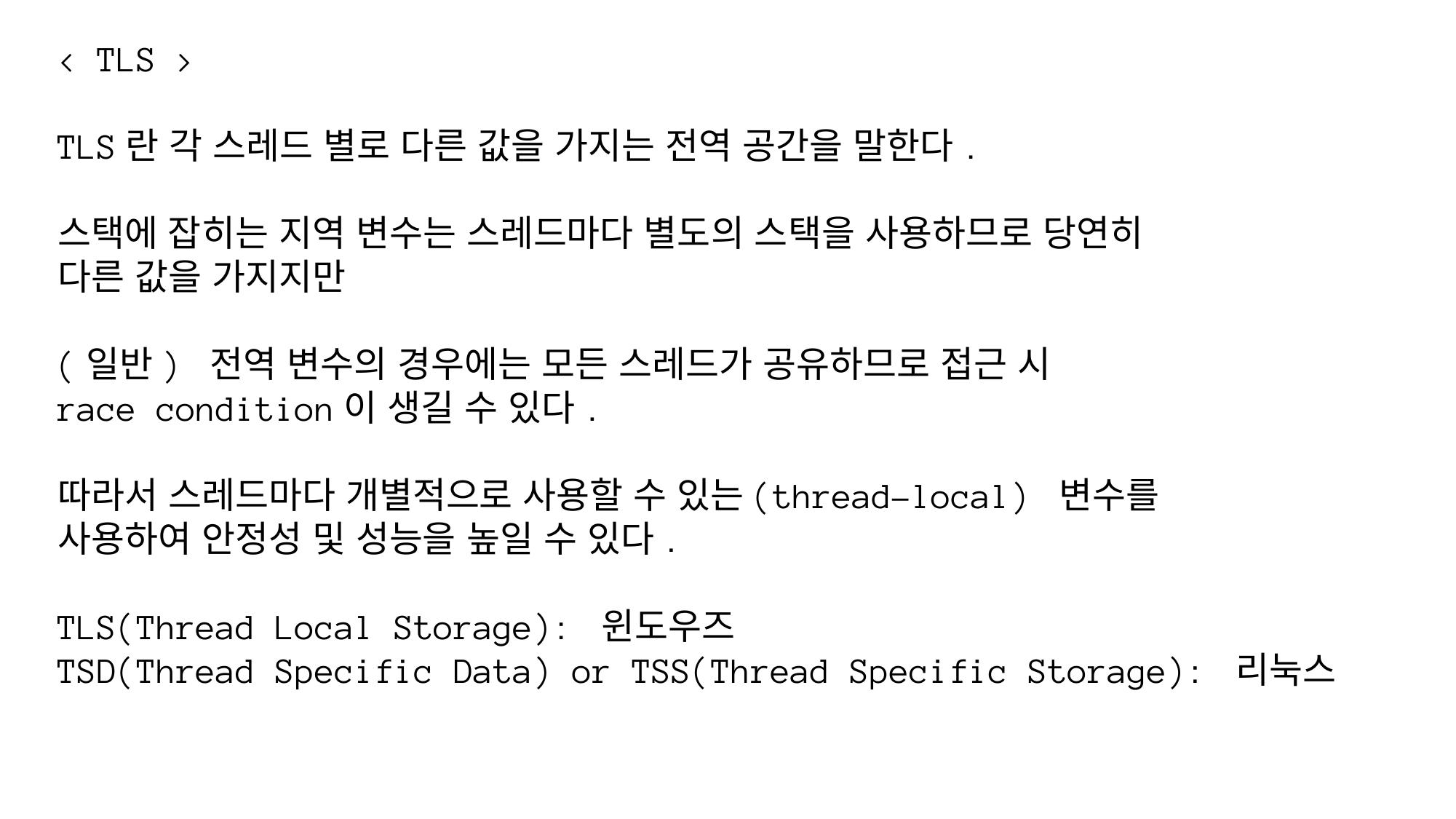

< TLS >

TLS란 각 스레드 별로 다른 값을 가지는 전역 공간을 말한다.

스택에 잡히는 지역 변수는 스레드마다 별도의 스택을 사용하므로 당연히
다른 값을 가지지만

(일반) 전역 변수의 경우에는 모든 스레드가 공유하므로 접근 시
race condition이 생길 수 있다.

따라서 스레드마다 개별적으로 사용할 수 있는(thread-local) 변수를
사용하여 안정성 및 성능을 높일 수 있다.

TLS(Thread Local Storage): 윈도우즈
TSD(Thread Specific Data) or TSS(Thread Specific Storage): 리눅스